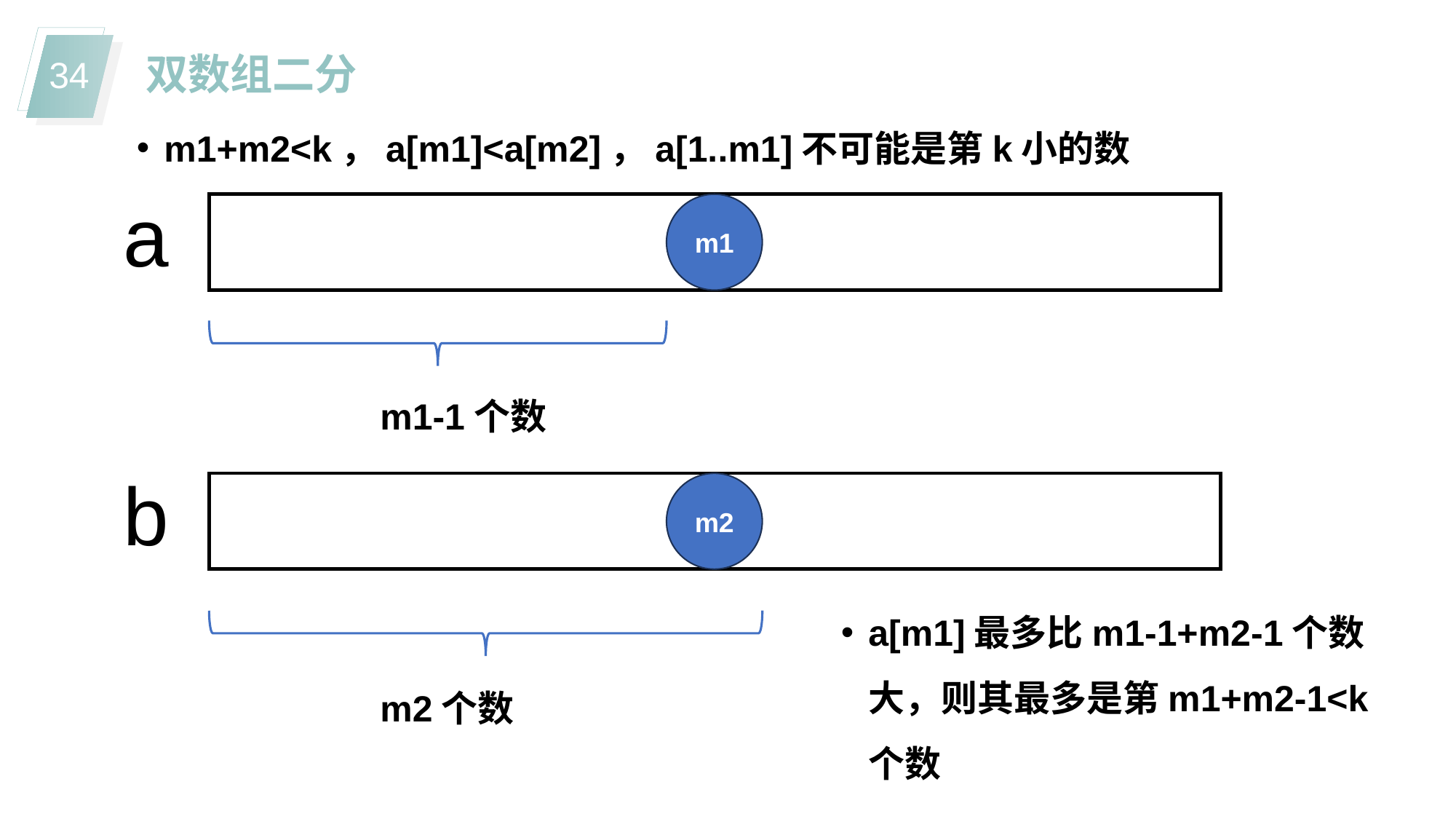

双数组二分
m1+m2<k，a[m1]<a[m2]，a[1..m1]不可能是第k小的数

a

m1

m1-1个数
b

m2
a[m1]最多比m1-1+m2-1个数大，则其最多是第m1+m2-1<k个数
m2个数